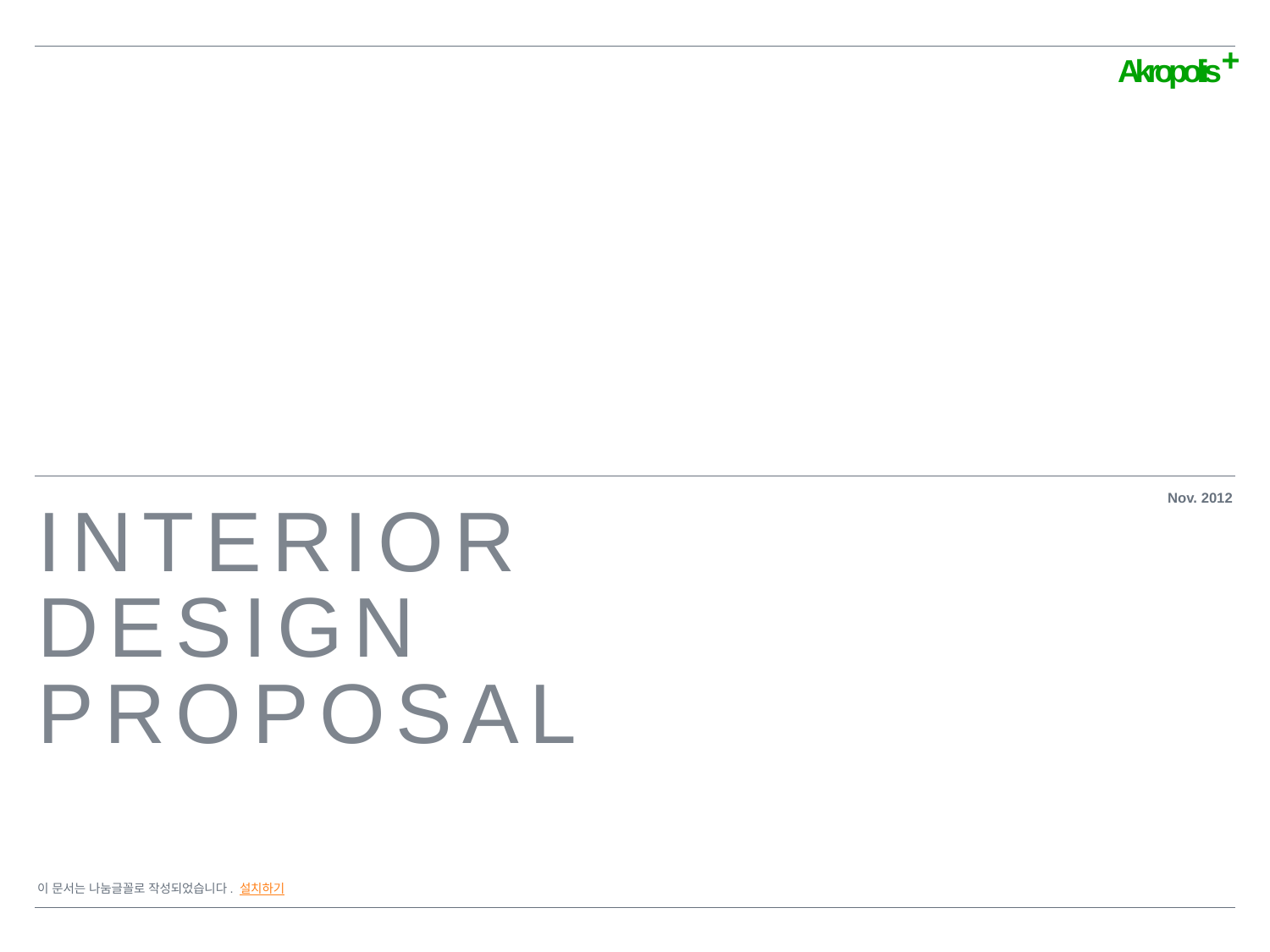

+
Akropolis
Nov. 2012
INTERIOR
DESIGN
PROPOSAL
이 문서는 나눔글꼴로 작성되었습니다. 설치하기